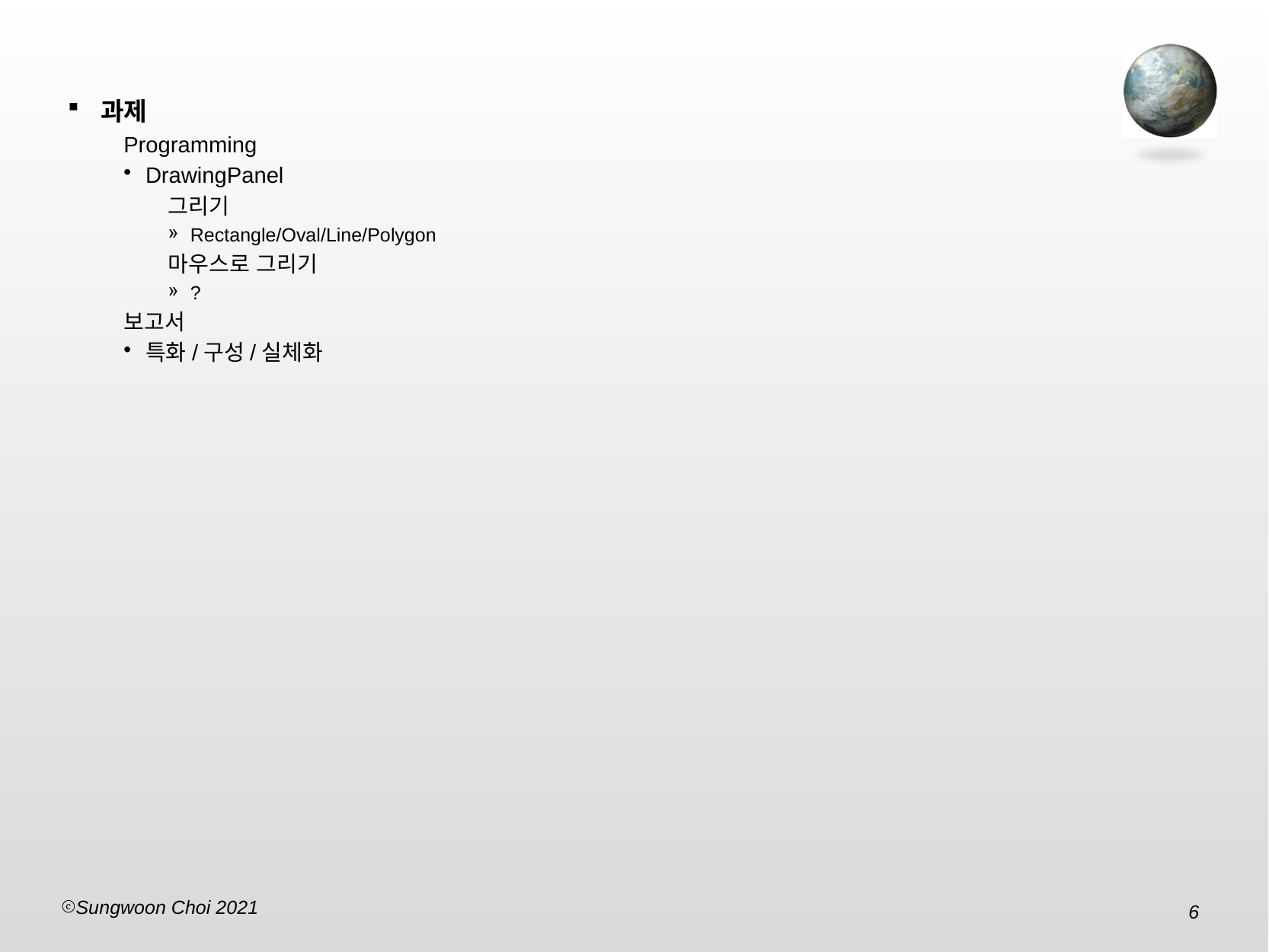

과제
Programming
DrawingPanel
그리기
Rectangle/Oval/Line/Polygon
마우스로 그리기
?
보고서
특화/구성/실체화

Sungwoon Choi 2021
6